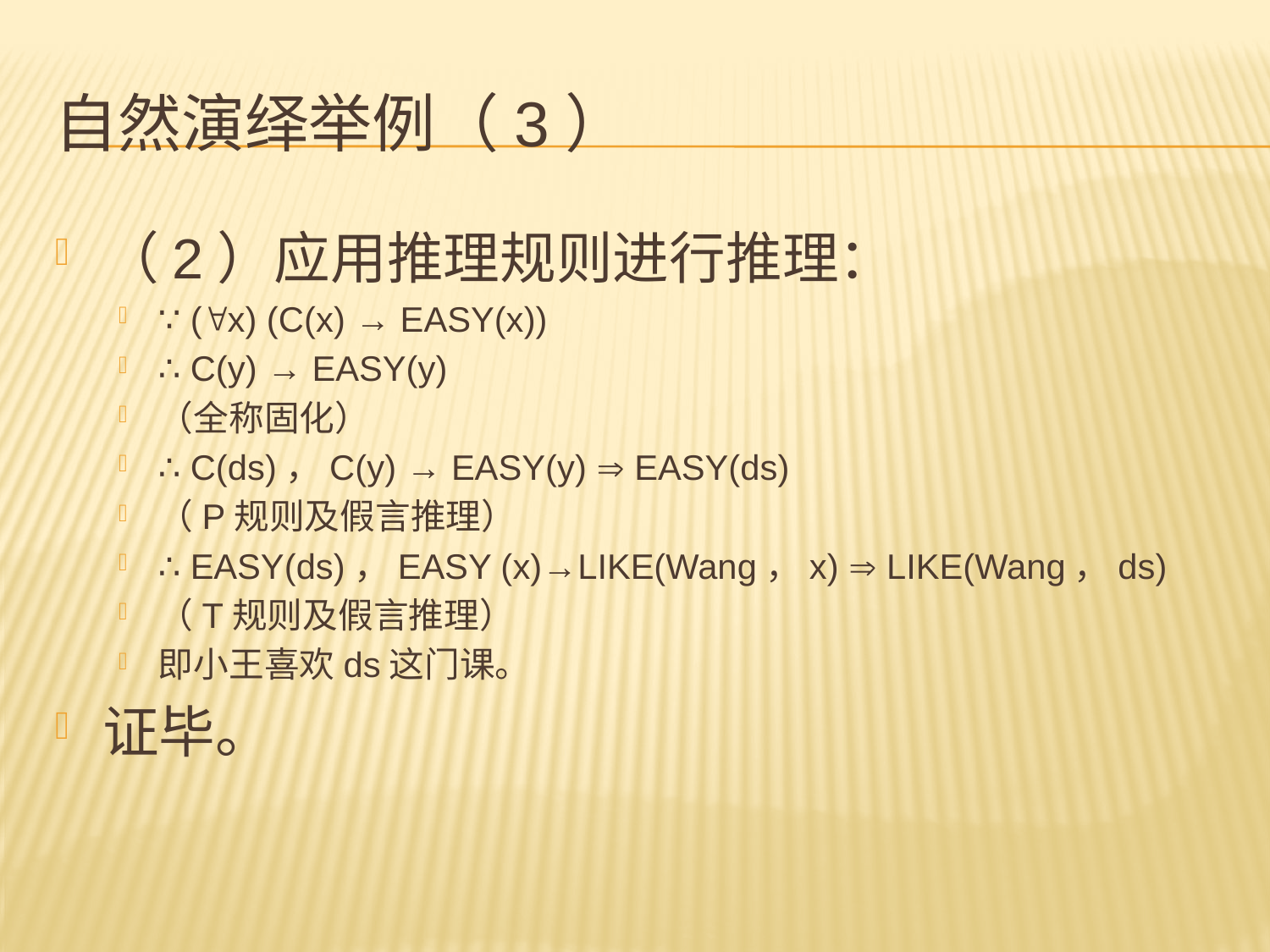

# 自然演绎举例（3）
（2）应用推理规则进行推理：
∵ (∀x) (C(x) → EASY(x))
∴ C(y) → EASY(y)
（全称固化）
∴ C(ds)，C(y) → EASY(y) ⇒ EASY(ds)
（P规则及假言推理）
∴ EASY(ds)，EASY (x)→LIKE(Wang，x) ⇒ LIKE(Wang，ds)
（T规则及假言推理）
即小王喜欢ds这门课。
证毕。
21